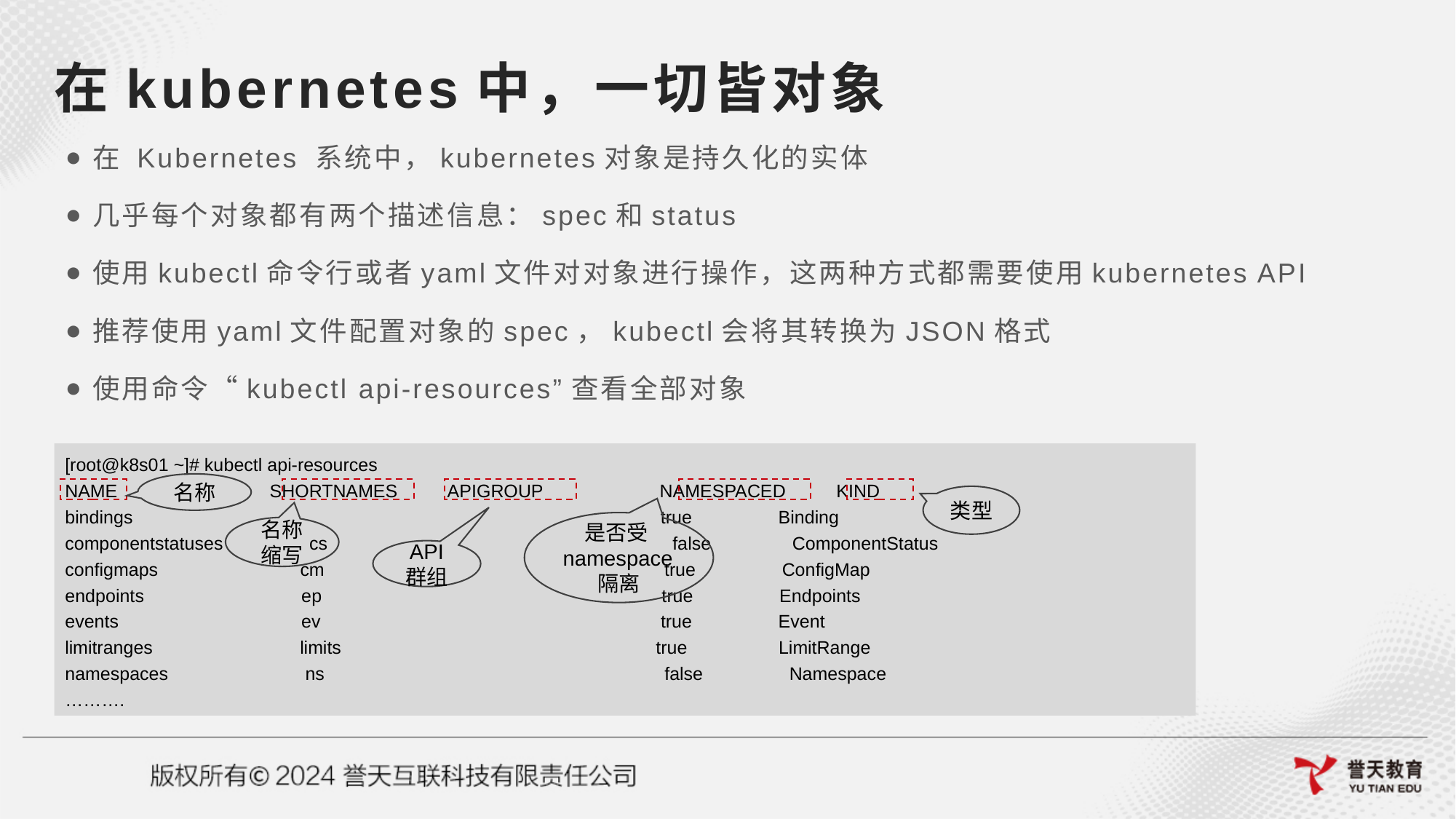

# 在kubernetes中，一切皆对象
在 Kubernetes 系统中，kubernetes对象是持久化的实体
几乎每个对象都有两个描述信息：spec和status
使用kubectl命令行或者yaml文件对对象进行操作，这两种方式都需要使用kubernetes API
推荐使用yaml文件配置对象的spec，kubectl会将其转换为JSON格式
使用命令“kubectl api-resources”查看全部对象
[root@k8s01 ~]# kubectl api-resources
NAME                              SHORTNAMES          APIGROUP                       NAMESPACED          KIND
bindings                                                                                                        true                 Binding
componentstatuses                 cs                                                                    false                ComponentStatus
configmaps                            cm                                                                   true                 ConfigMap
endpoints                               ep                                                                   true                 Endpoints
events                                    ev                                                                   true                 Event
limitranges                             limits                                                              true                  LimitRange
namespaces                           ns                                                                   false                 Namespace
……….
名称

类型
是否受namespace隔离
名称缩写
API
群组